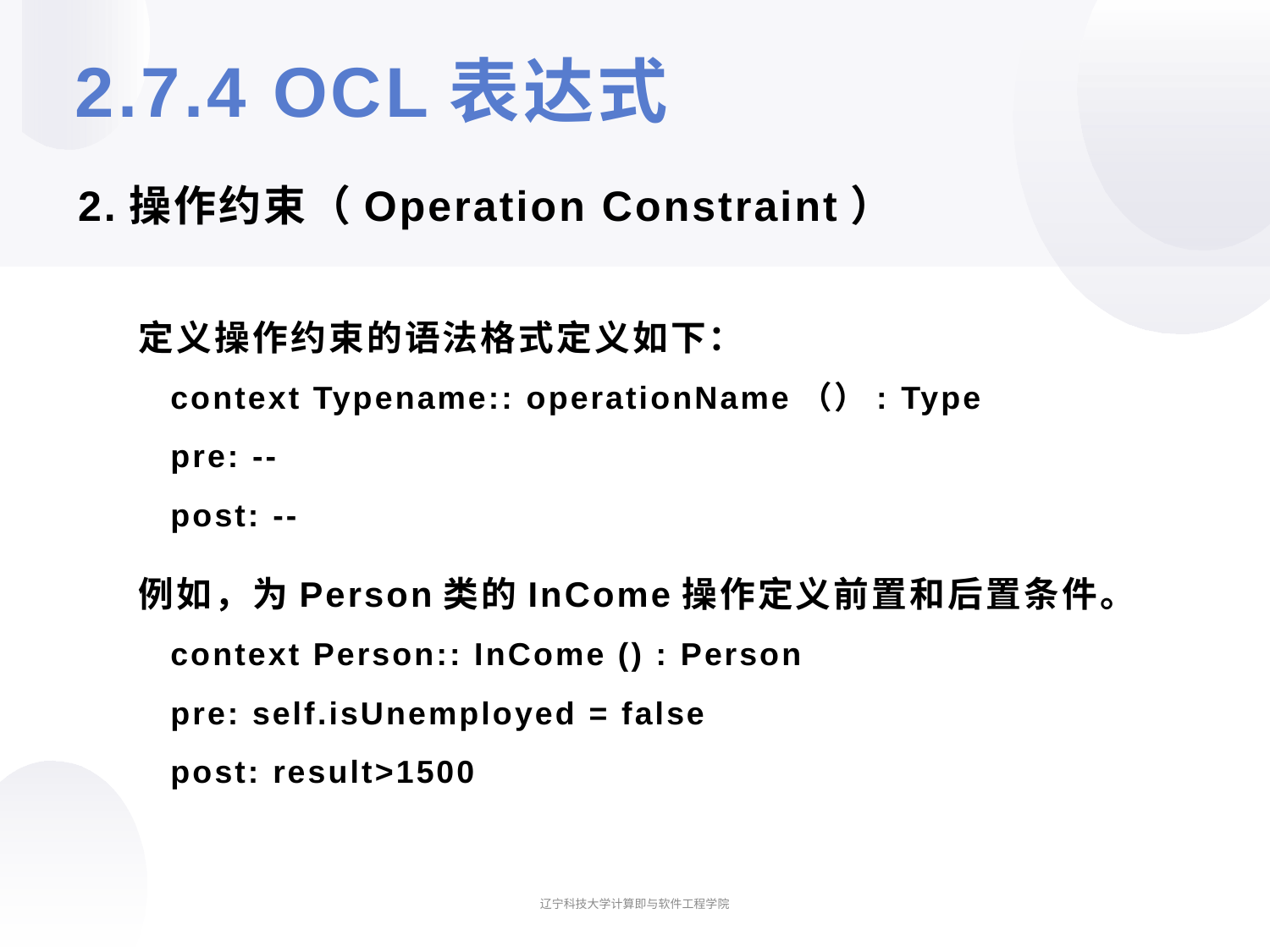

# 2.7.4 OCL表达式
2.操作约束（Operation Constraint）

定义操作约束的语法格式定义如下：
context Typename:: operationName（）: Type
pre: --
post: --
例如，为Person类的InCome操作定义前置和后置条件。
context Person:: InCome () : Person
pre: self.isUnemployed = false
post: result>1500

辽宁科技大学计算即与软件工程学院
137